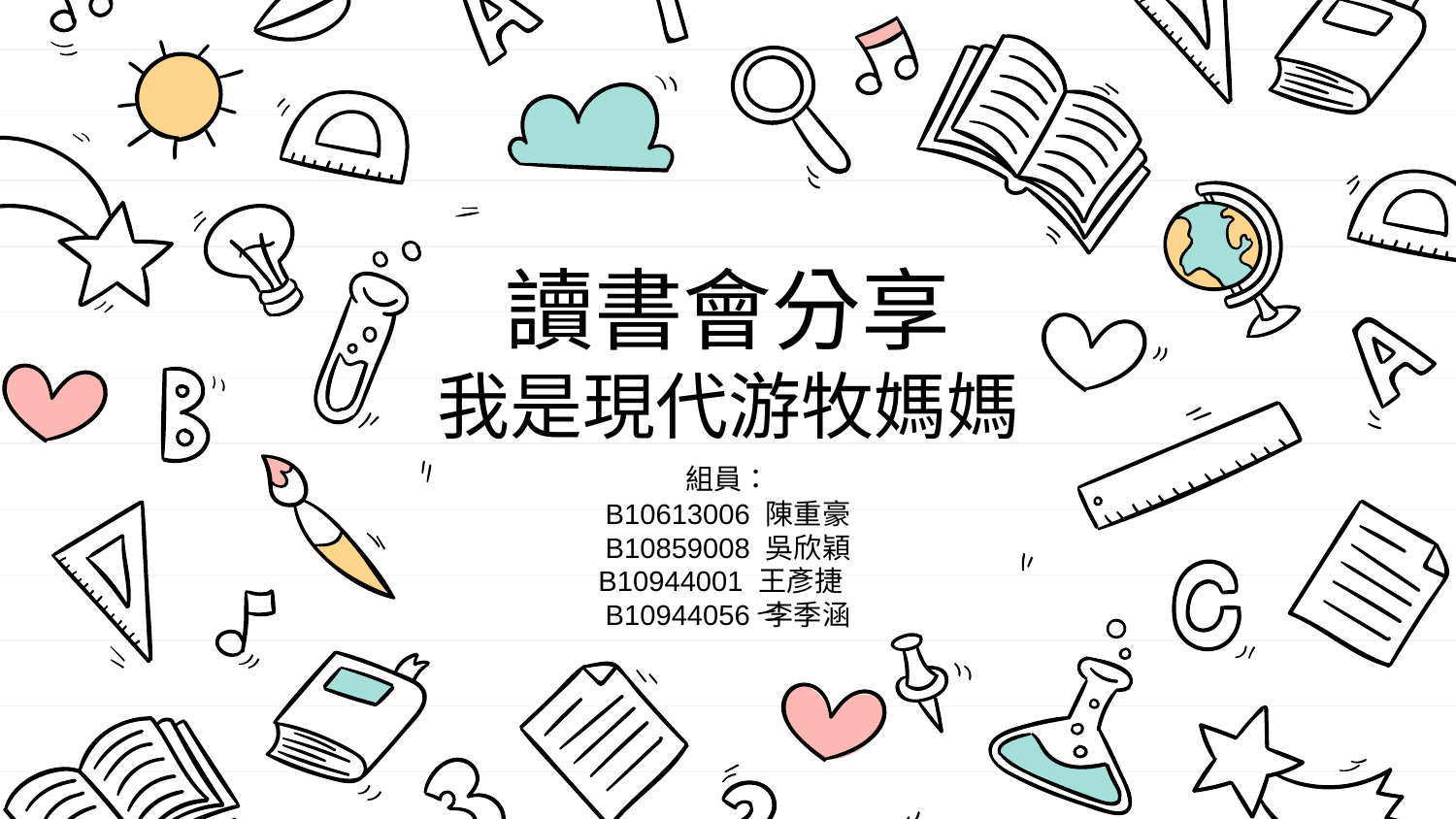

# 讀書會分享 我是現代游牧媽媽

組員：
B10613006 陳重豪
B10859008 吳欣穎
B10944001 王彥捷
B10944056 李季涵